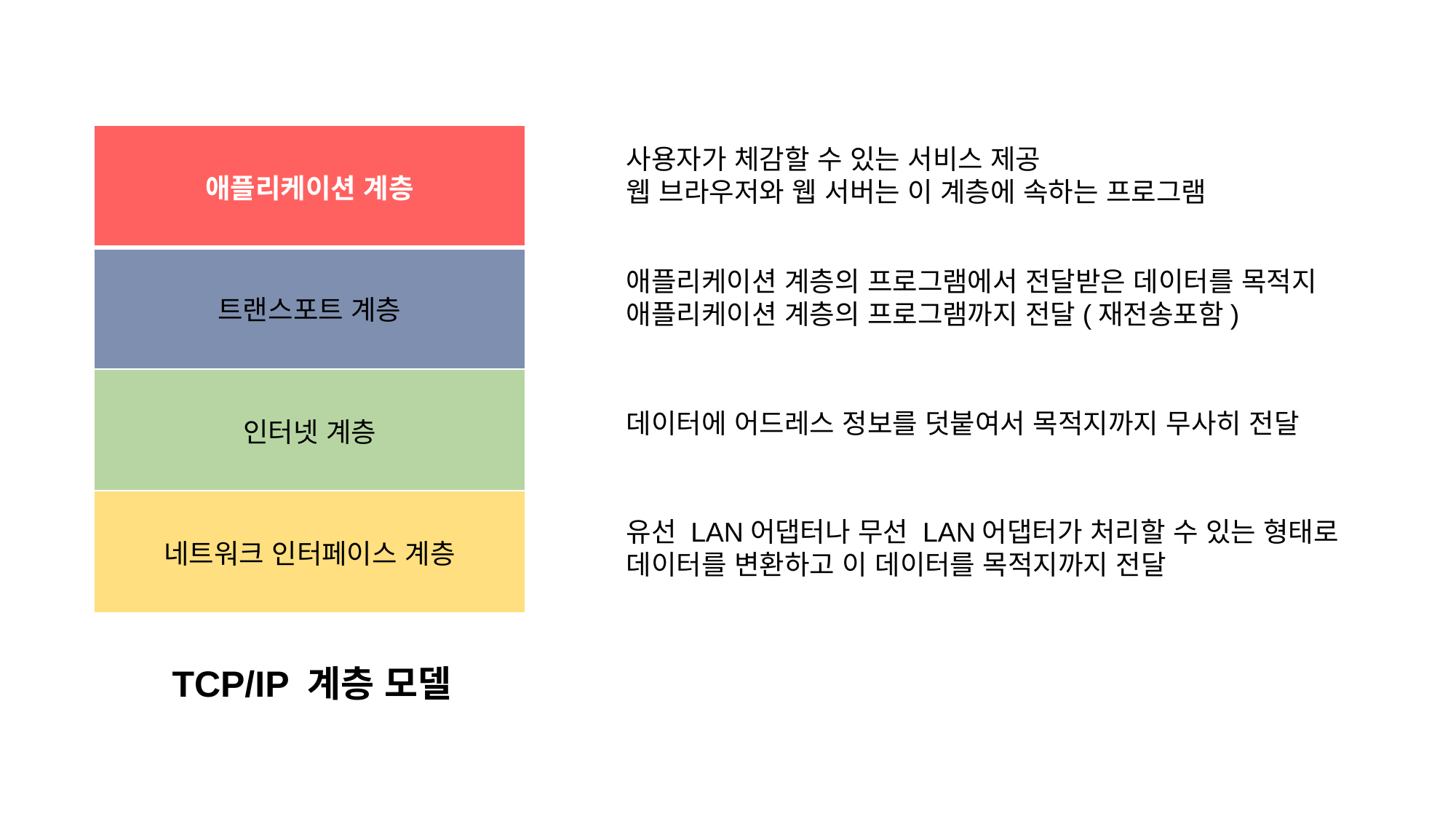

| 애플리케이션 계층 |
| --- |
| 트랜스포트 계층 |
| 인터넷 계층 |
| 네트워크 인터페이스 계층 |
사용자가 체감할 수 있는 서비스 제공
웹 브라우저와 웹 서버는 이 계층에 속하는 프로그램
애플리케이션 계층의 프로그램에서 전달받은 데이터를 목적지 애플리케이션 계층의 프로그램까지 전달(재전송포함)
데이터에 어드레스 정보를 덧붙여서 목적지까지 무사히 전달
유선 LAN어댑터나 무선 LAN어댑터가 처리할 수 있는 형태로 데이터를 변환하고 이 데이터를 목적지까지 전달
TCP/IP 계층 모델